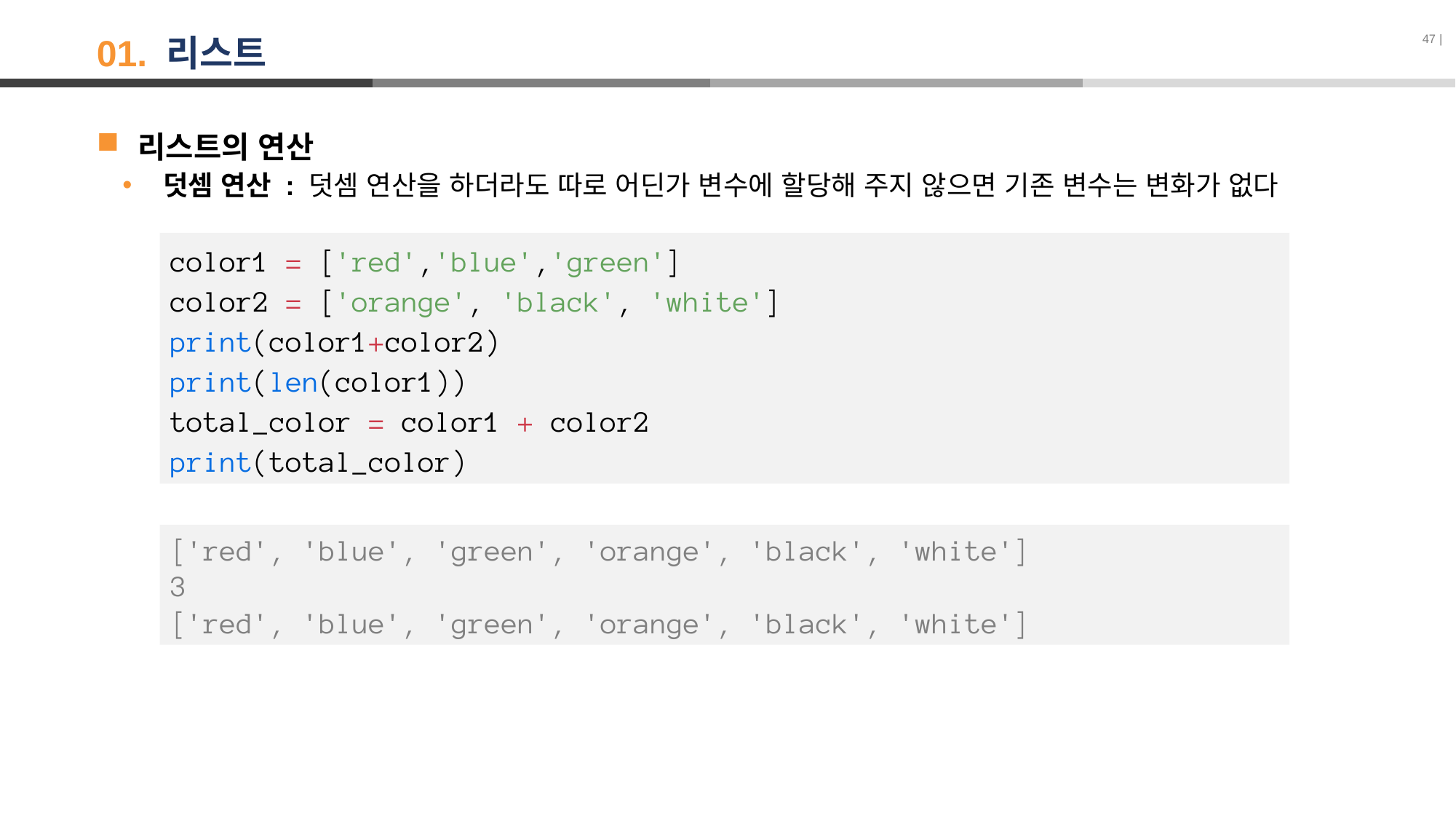

47 |
# 01. 리스트
리스트의 연산
덧셈 연산 : 덧셈 연산을 하더라도 따로 어딘가 변수에 할당해 주지 않으면 기존 변수는 변화가 없다
color1 = ['red','blue','green']
color2 = ['orange', 'black', 'white']
print(color1+color2)
print(len(color1))
total_color = color1 + color2
print(total_color)
['red', 'blue', 'green', 'orange', 'black', 'white']
3
['red', 'blue', 'green', 'orange', 'black', 'white']